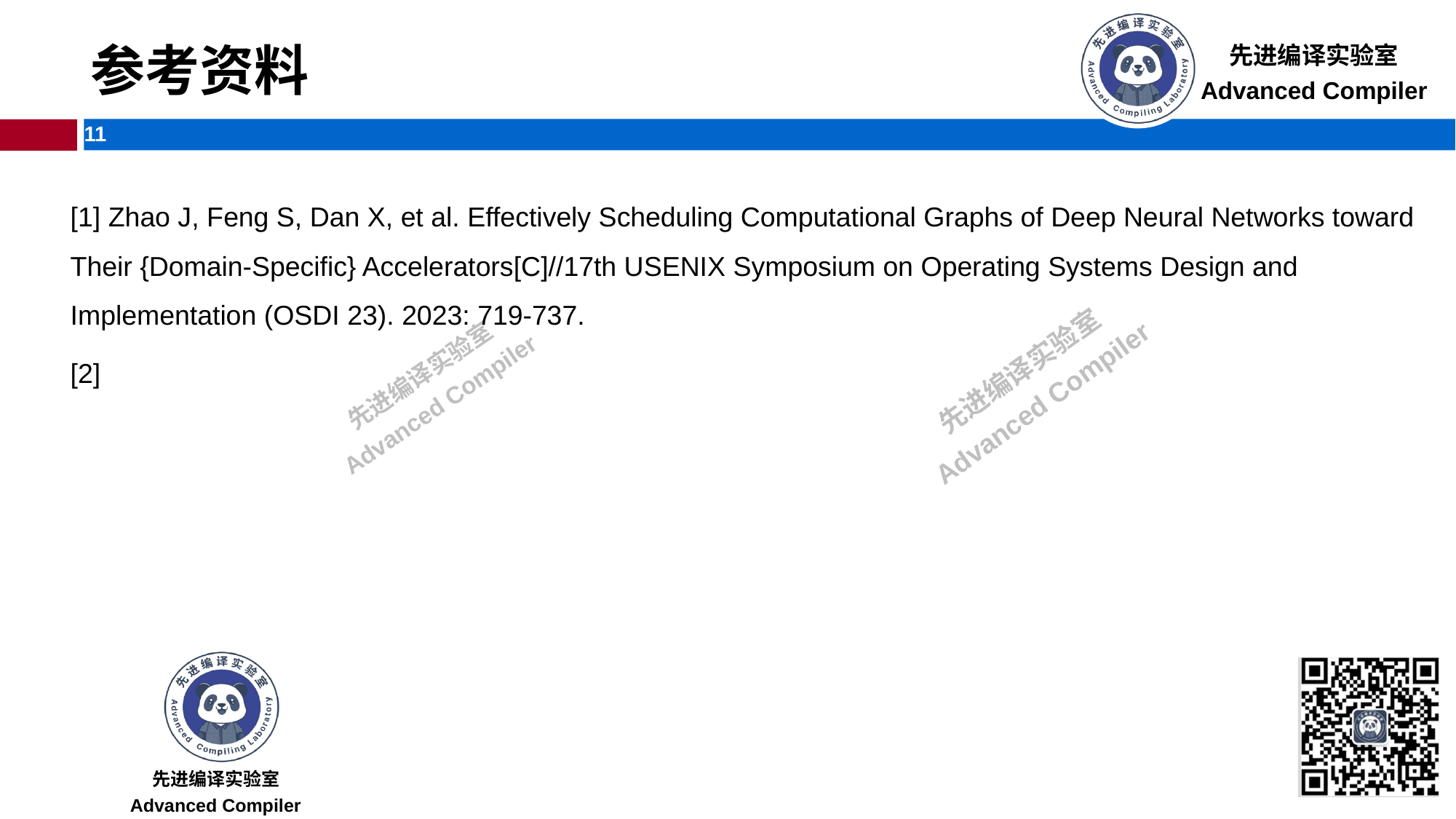

# 参考资料
[1] Zhao J, Feng S, Dan X, et al. Effectively Scheduling Computational Graphs of Deep Neural Networks toward Their {Domain-Specific} Accelerators[C]//17th USENIX Symposium on Operating Systems Design and Implementation (OSDI 23). 2023: 719-737.
[2]